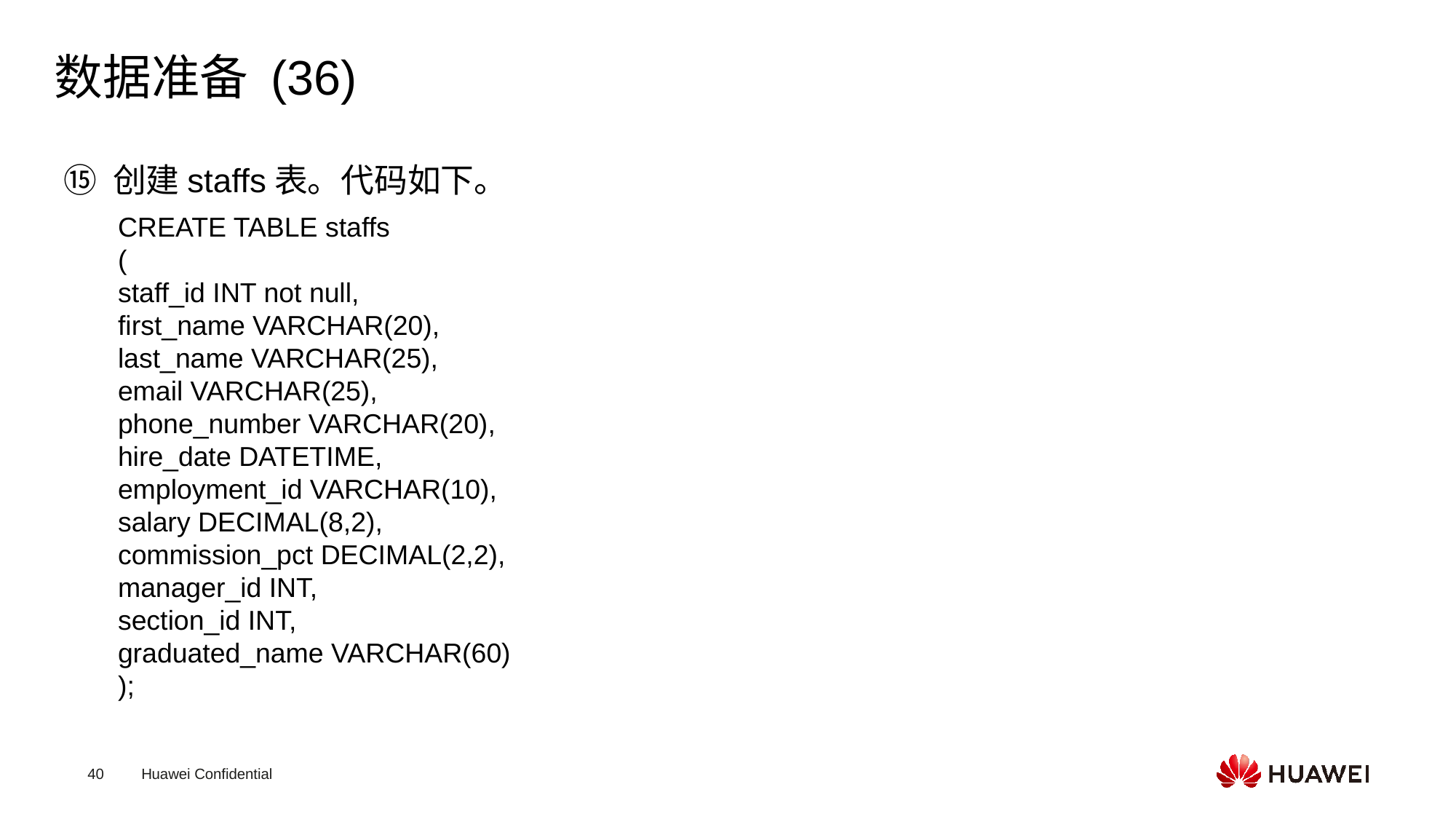

# 数据准备 (36)
⑮ 创建staffs表。代码如下。
CREATE TABLE staffs(staff_id INT not null,first_name VARCHAR(20),last_name VARCHAR(25),email VARCHAR(25),phone_number VARCHAR(20),hire_date DATETIME,employment_id VARCHAR(10),salary DECIMAL(8,2),commission_pct DECIMAL(2,2),manager_id INT,section_id INT,graduated_name VARCHAR(60));